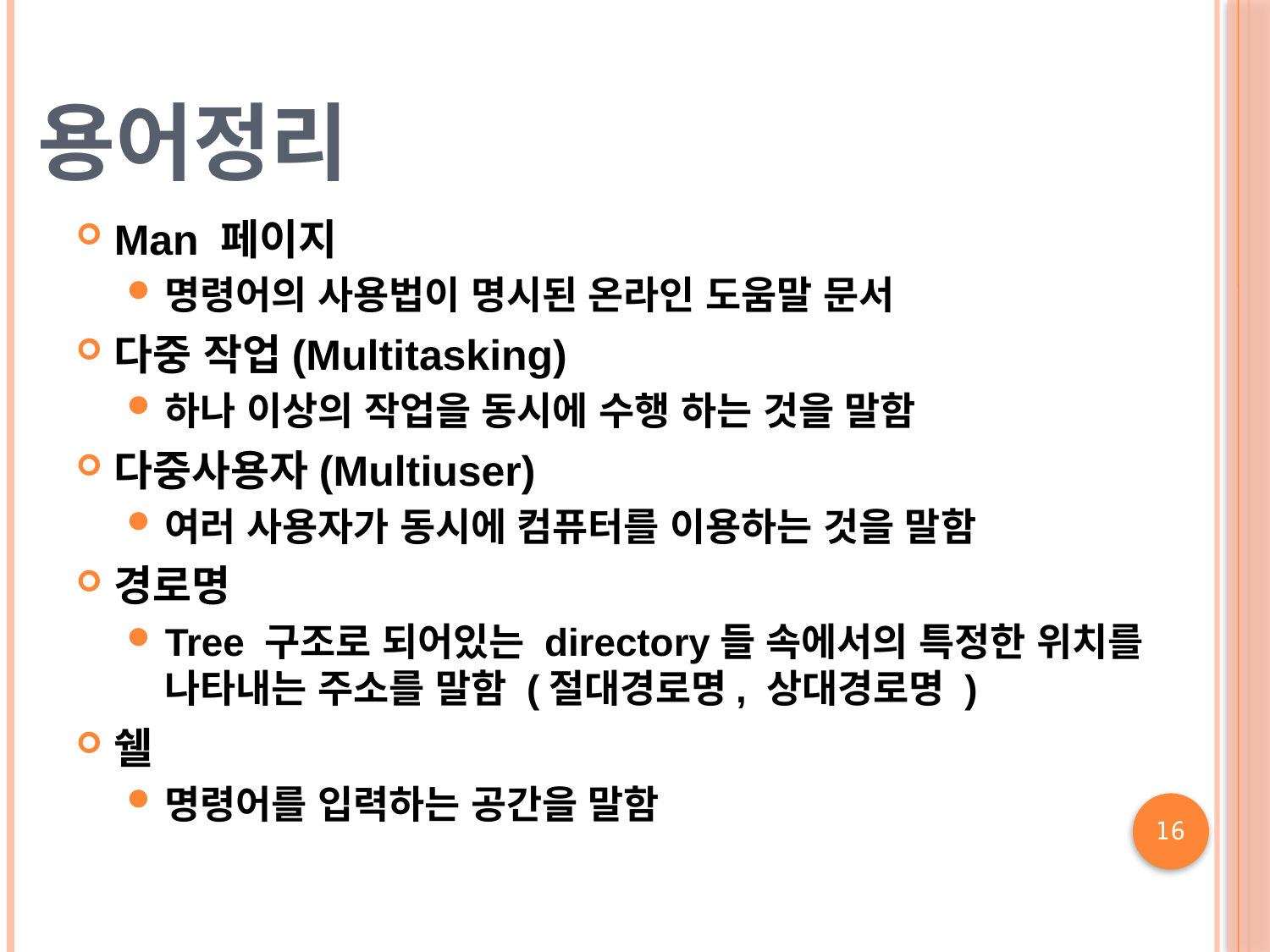

# 용어정리
Man 페이지
명령어의 사용법이 명시된 온라인 도움말 문서
다중 작업(Multitasking)
하나 이상의 작업을 동시에 수행 하는 것을 말함
다중사용자(Multiuser)
여러 사용자가 동시에 컴퓨터를 이용하는 것을 말함
경로명
Tree 구조로 되어있는 directory들 속에서의 특정한 위치를 나타내는 주소를 말함 (절대경로명, 상대경로명 )
쉘
명령어를 입력하는 공간을 말함
16